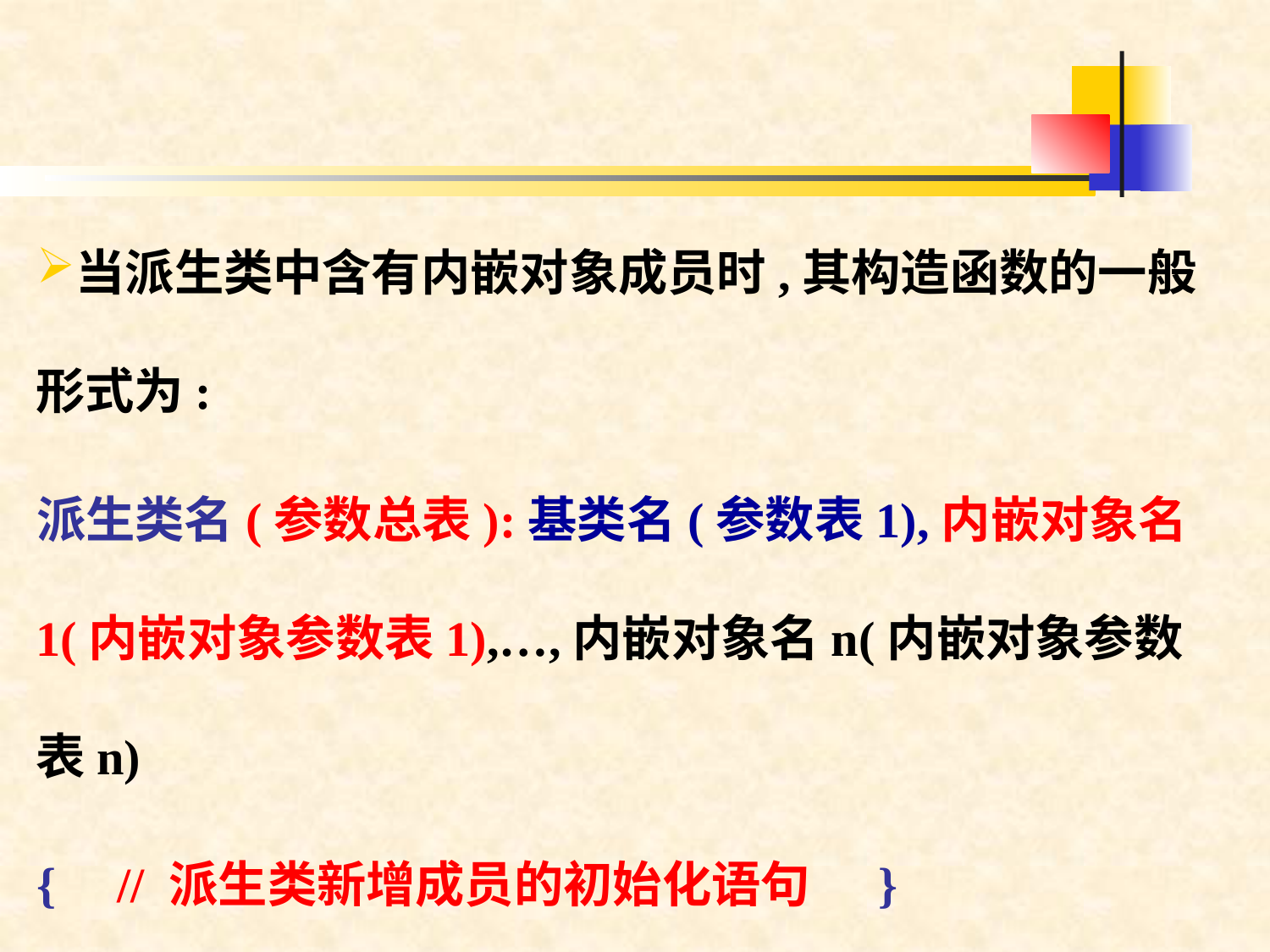

当派生类中含有内嵌对象成员时,其构造函数的一般形式为:
派生类名(参数总表):基类名(参数表1),内嵌对象名1(内嵌对象参数表1),…,内嵌对象名n(内嵌对象参数表n)
{     // 派生类新增成员的初始化语句     }